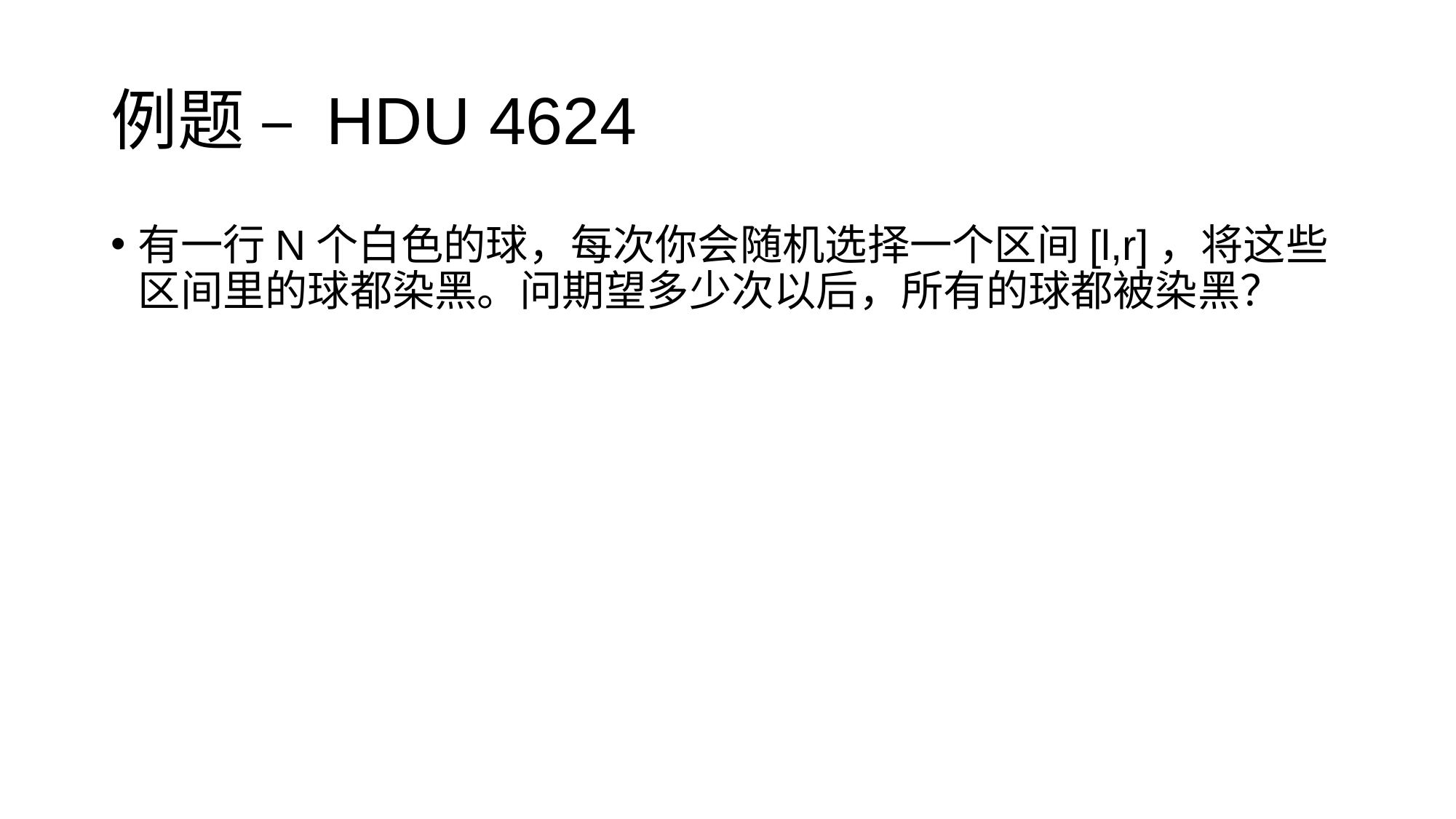

# 例题 – HDU 4624
有一行N个白色的球，每次你会随机选择一个区间[l,r]，将这些区间里的球都染黑。问期望多少次以后，所有的球都被染黑？